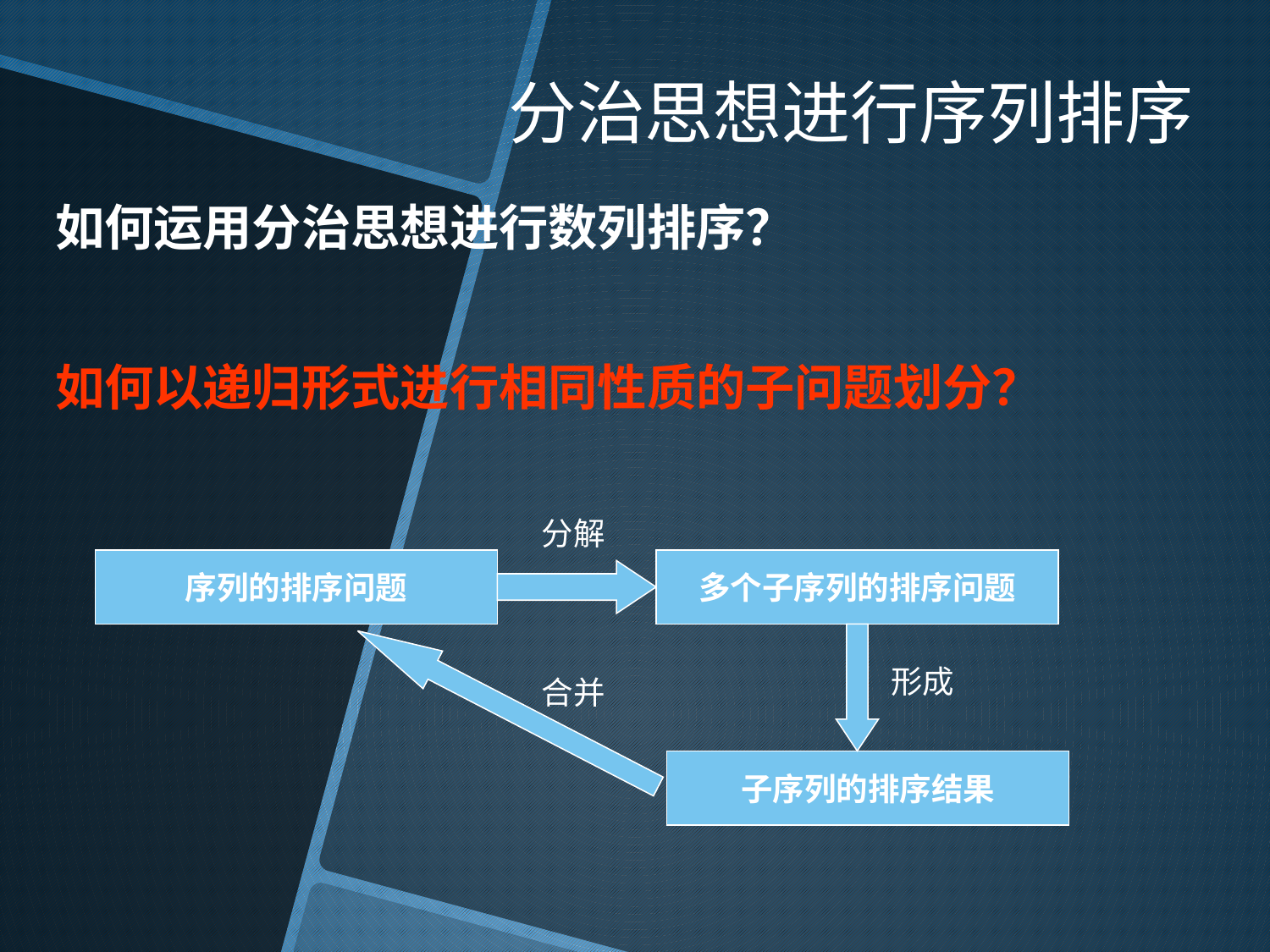

# 分治思想进行序列排序
如何运用分治思想进行数列排序？

如何以递归形式进行相同性质的子问题划分？

分解
序列的排序问题
多个子序列的排序问题

形成
合并

子序列的排序结果